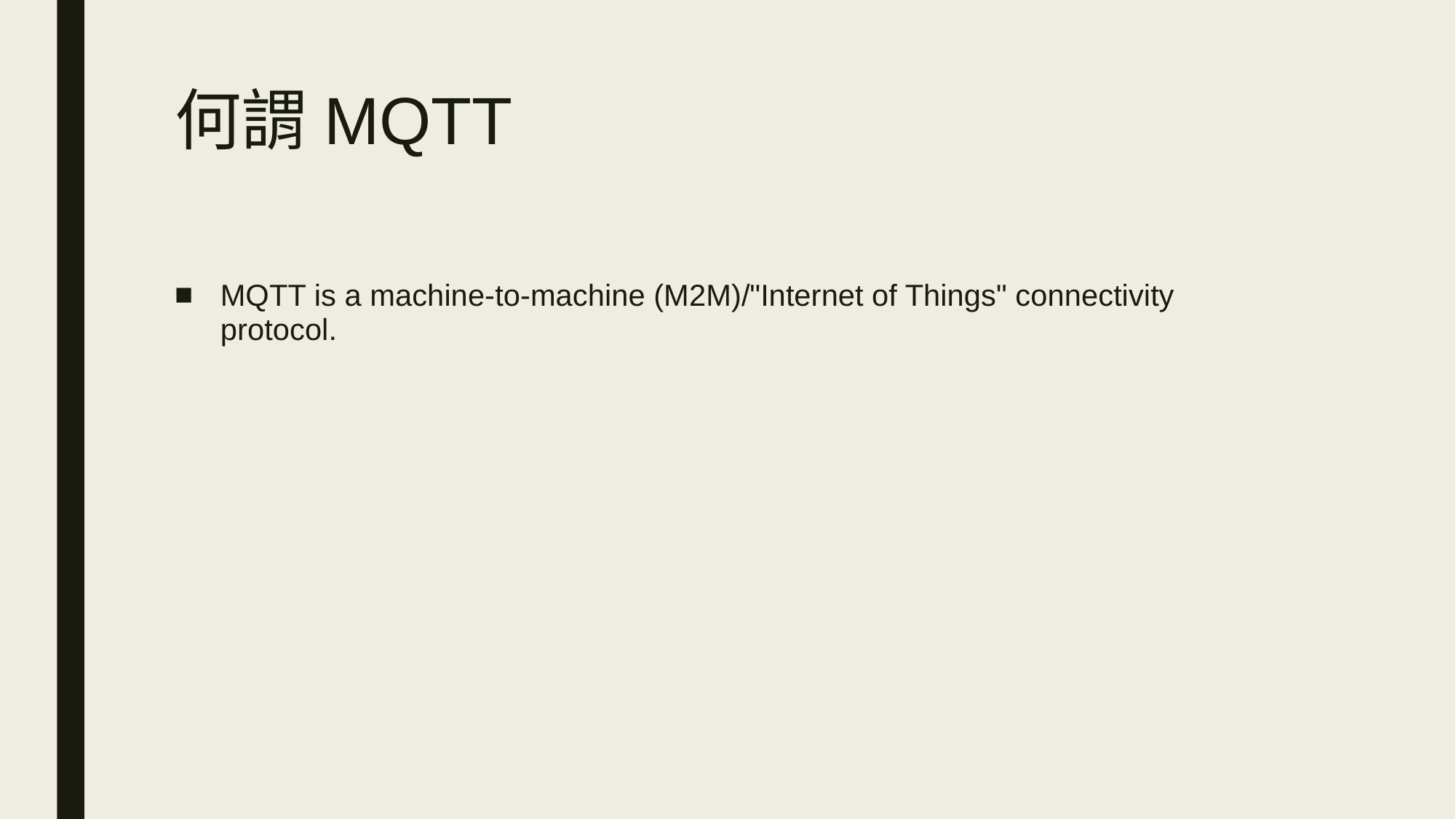

# 何謂MQTT
MQTT is a machine-to-machine (M2M)/"Internet of Things" connectivity protocol.